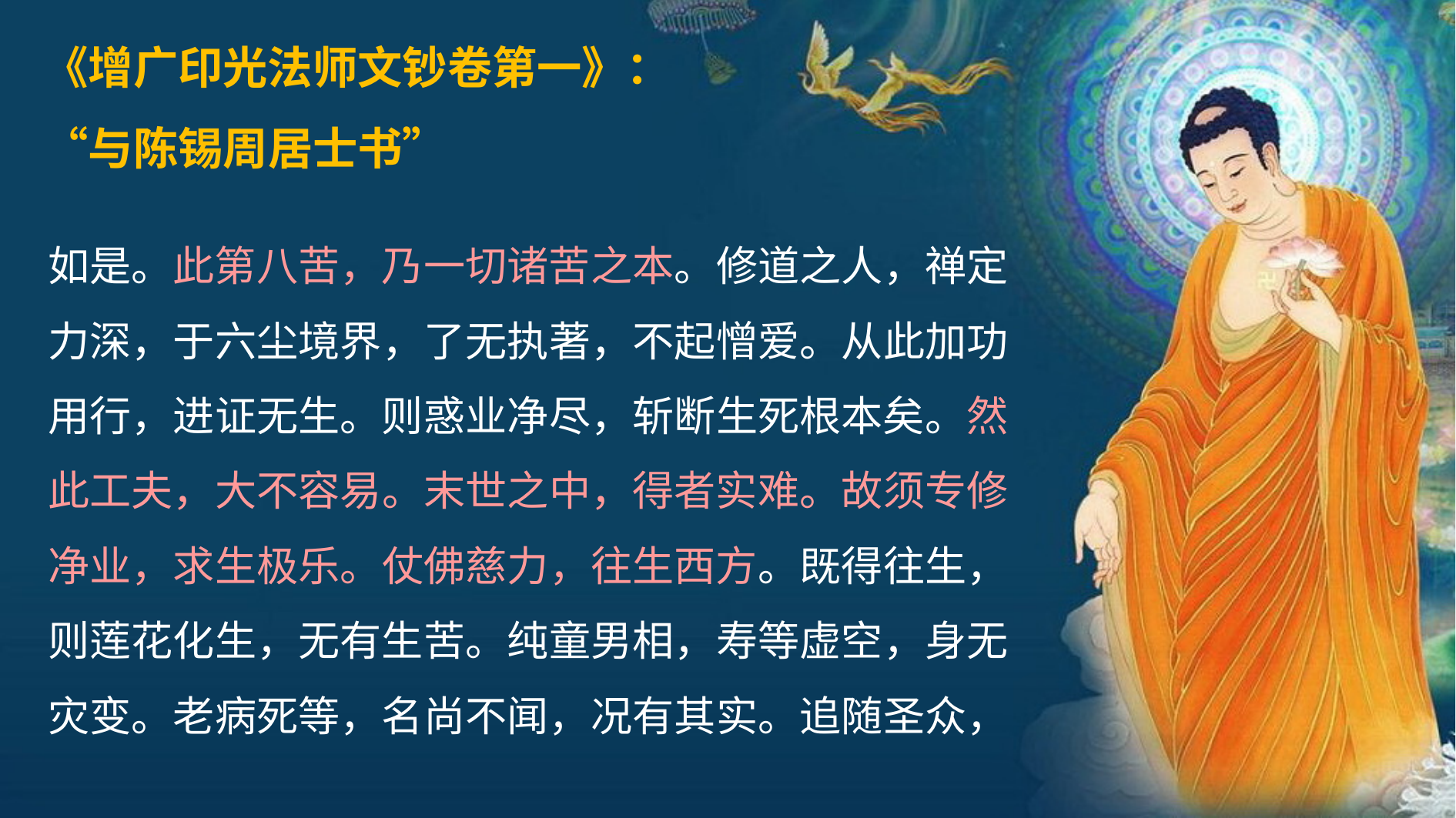

《增广印光法师文钞卷第一》：“与陈锡周居士书”
如是。此第八苦，乃一切诸苦之本。修道之人，禅定力深，于六尘境界，了无执著，不起憎爱。从此加功用行，进证无生。则惑业净尽，斩断生死根本矣。然此工夫，大不容易。末世之中，得者实难。故须专修净业，求生极乐。仗佛慈力，往生西方。既得往生，则莲花化生，无有生苦。纯童男相，寿等虚空，身无灾变。老病死等，名尚不闻，况有其实。追随圣众，